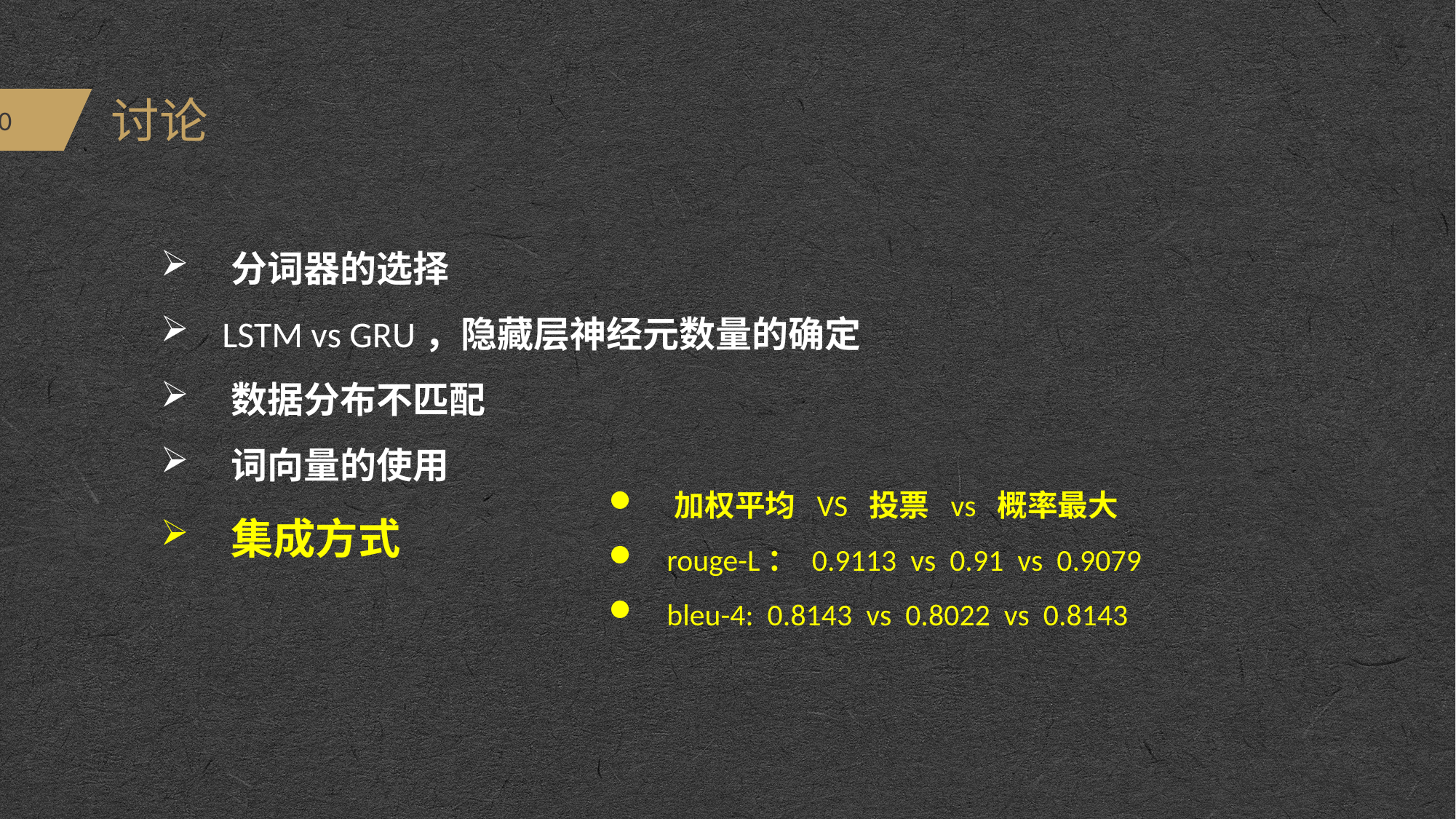

# 讨论
    分词器的选择
    LSTM vs GRU，隐藏层神经元数量的确定
    数据分布不匹配
    词向量的使用
    集成方式
    加权平均  VS  投票  vs  概率最大
    rouge-L： 0.9113  vs  0.91  vs  0.9079
    bleu-4:  0.8143  vs  0.8022  vs  0.8143